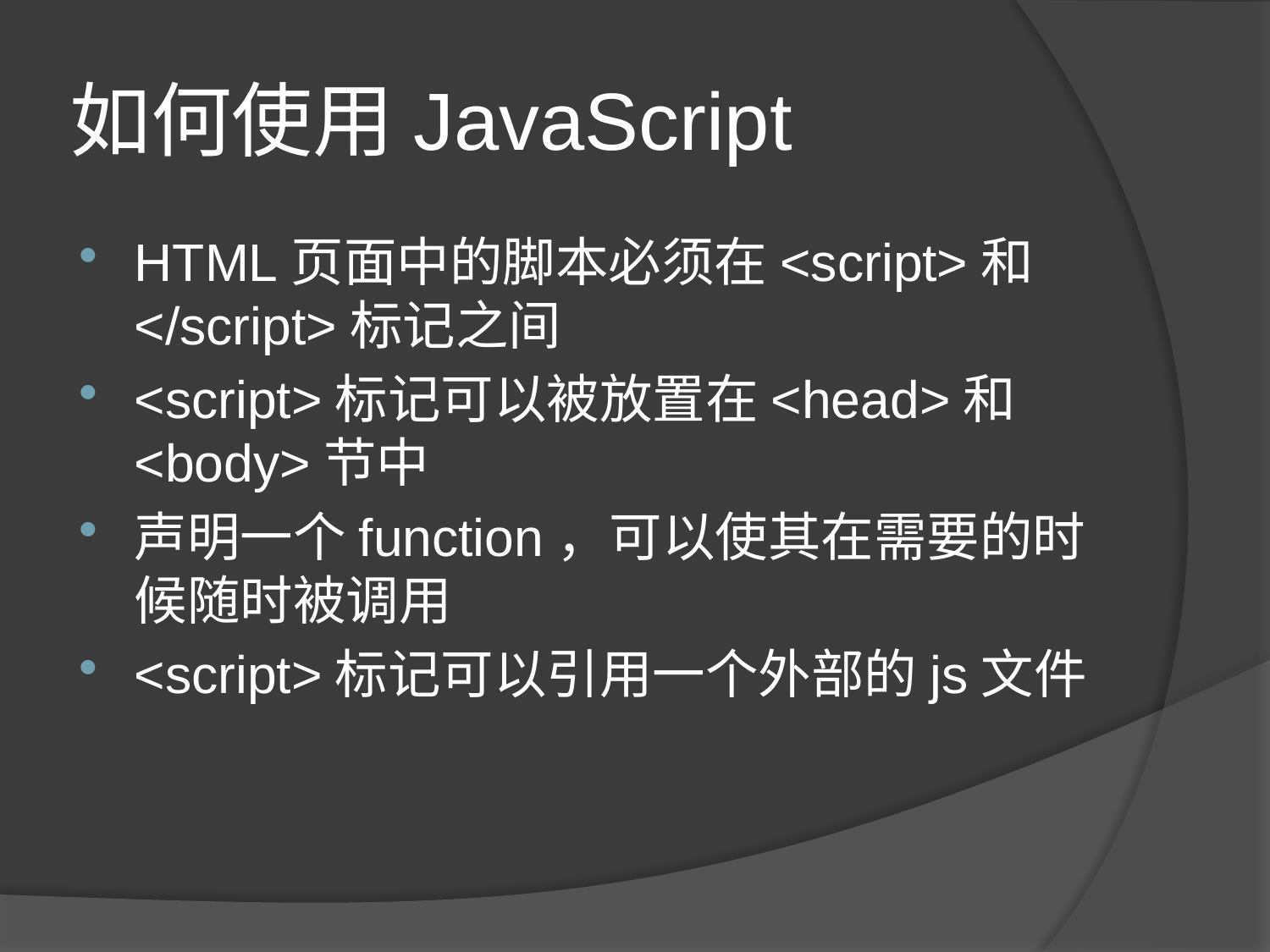

# 如何使用JavaScript
HTML页面中的脚本必须在<script>和</script>标记之间
<script>标记可以被放置在<head>和<body>节中
声明一个function，可以使其在需要的时候随时被调用
<script>标记可以引用一个外部的js文件